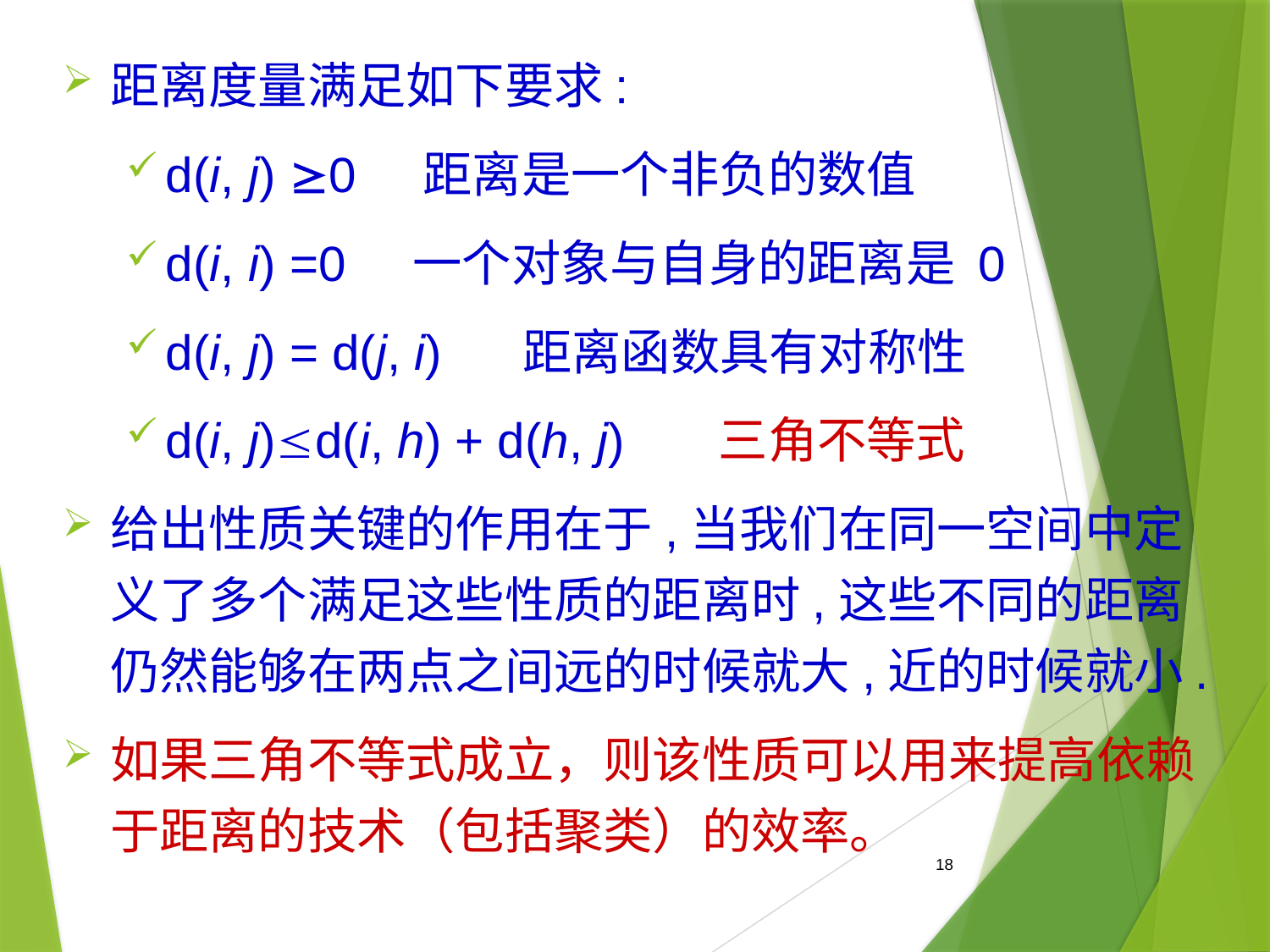

距离度量满足如下要求:
d(i, j) ≥0    距离是一个非负的数值
d(i, i) =0    一个对象与自身的距离是 0
d(i, j) = d(j, i)     距离函数具有对称性
d(i, j)≤d(i, h) + d(h, j)      三角不等式
给出性质关键的作用在于,当我们在同一空间中定义了多个满足这些性质的距离时,这些不同的距离仍然能够在两点之间远的时候就大,近的时候就小.
如果三角不等式成立，则该性质可以用来提高依赖于距离的技术（包括聚类）的效率。
18